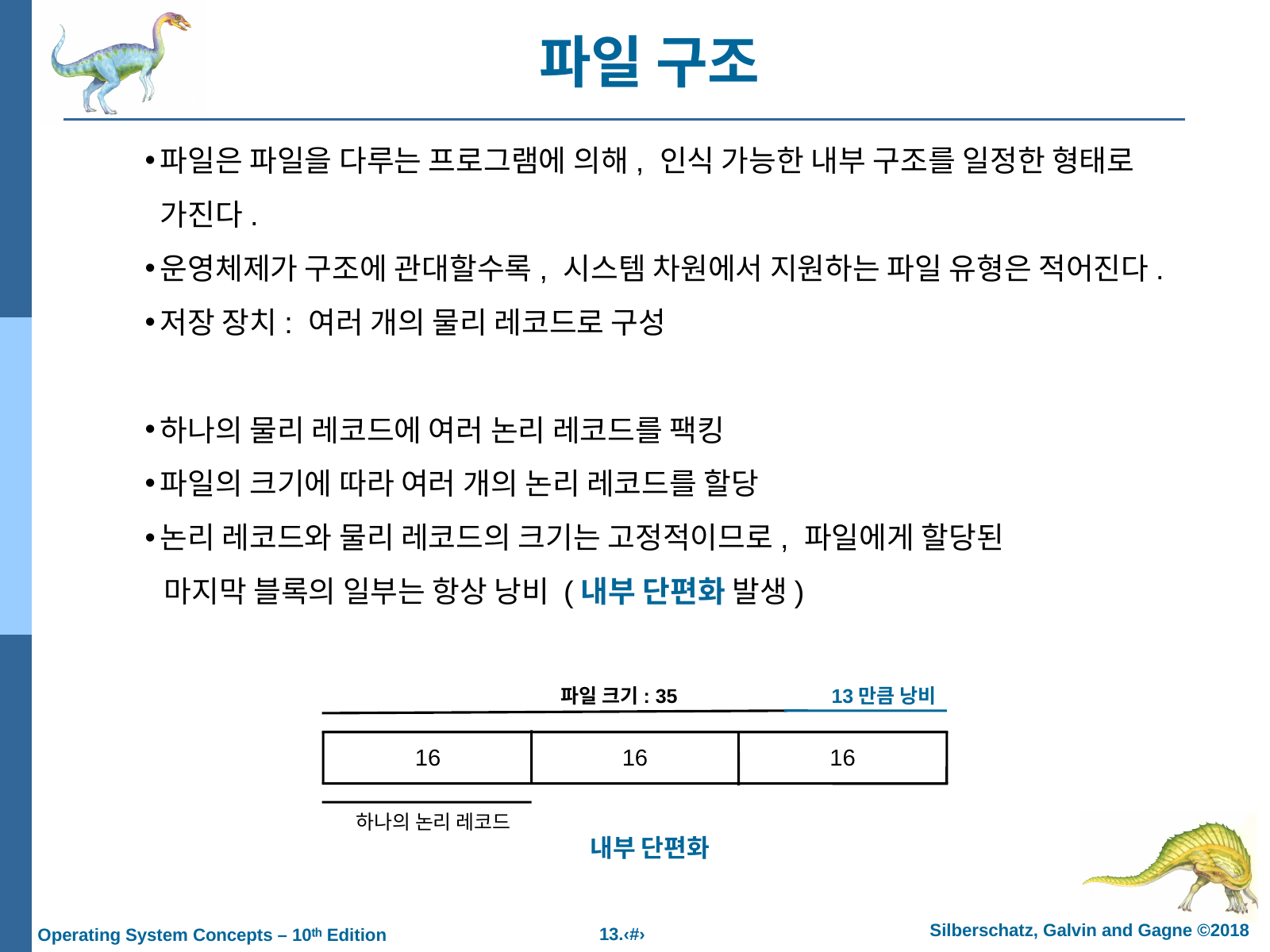

파일 구조

파일은 파일을 다루는 프로그램에 의해, 인식 가능한 내부 구조를 일정한 형태로 가진다.
운영체제가 구조에 관대할수록, 시스템 차원에서 지원하는 파일 유형은 적어진다.
저장 장치: 여러 개의 물리 레코드로 구성

하나의 물리 레코드에 여러 논리 레코드를 팩킹
파일의 크기에 따라 여러 개의 논리 레코드를 할당
논리 레코드와 물리 레코드의 크기는 고정적이므로, 파일에게 할당된
    마지막 블록의 일부는 항상 낭비 (내부 단편화 발생)

파일 크기: 35
13만큼 낭비

16
16
16

하나의 논리 레코드

내부 단편화
Silberschatz, Galvin and Gagne ©2018
13.‹#›
Operating System Concepts – 10ᵗʰ Edition